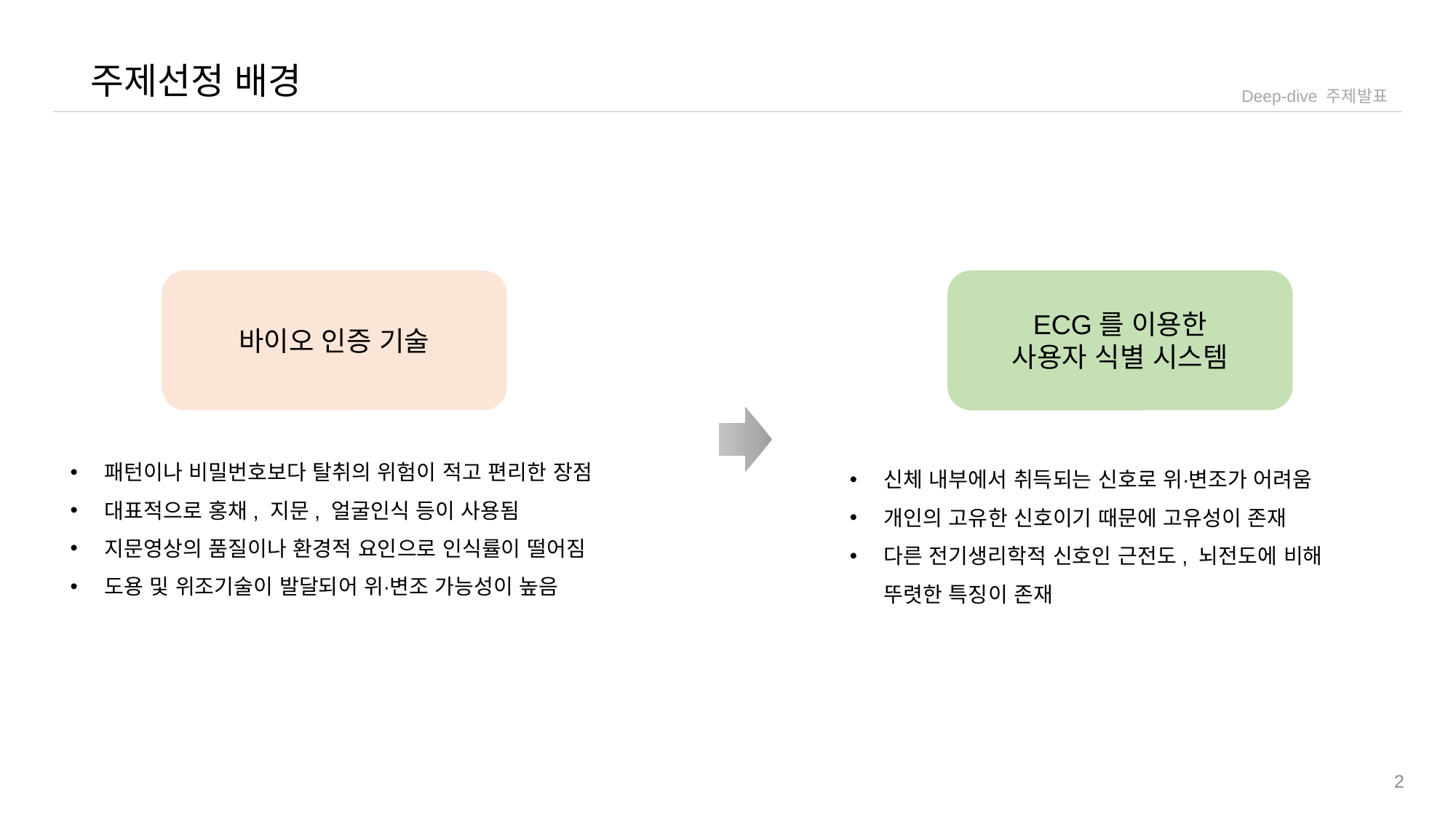

주제선정 배경
Deep-dive 주제발표
바이오 인증 기술
ECG를 이용한
사용자 식별 시스템

패턴이나 비밀번호보다 탈취의 위험이 적고 편리한 장점
대표적으로 홍채, 지문, 얼굴인식 등이 사용됨
지문영상의 품질이나 환경적 요인으로 인식률이 떨어짐
도용 및 위조기술이 발달되어 위∙변조 가능성이 높음
신체 내부에서 취득되는 신호로 위∙변조가 어려움
개인의 고유한 신호이기 때문에 고유성이 존재
다른 전기생리학적 신호인 근전도, 뇌전도에 비해 뚜렷한 특징이 존재
2